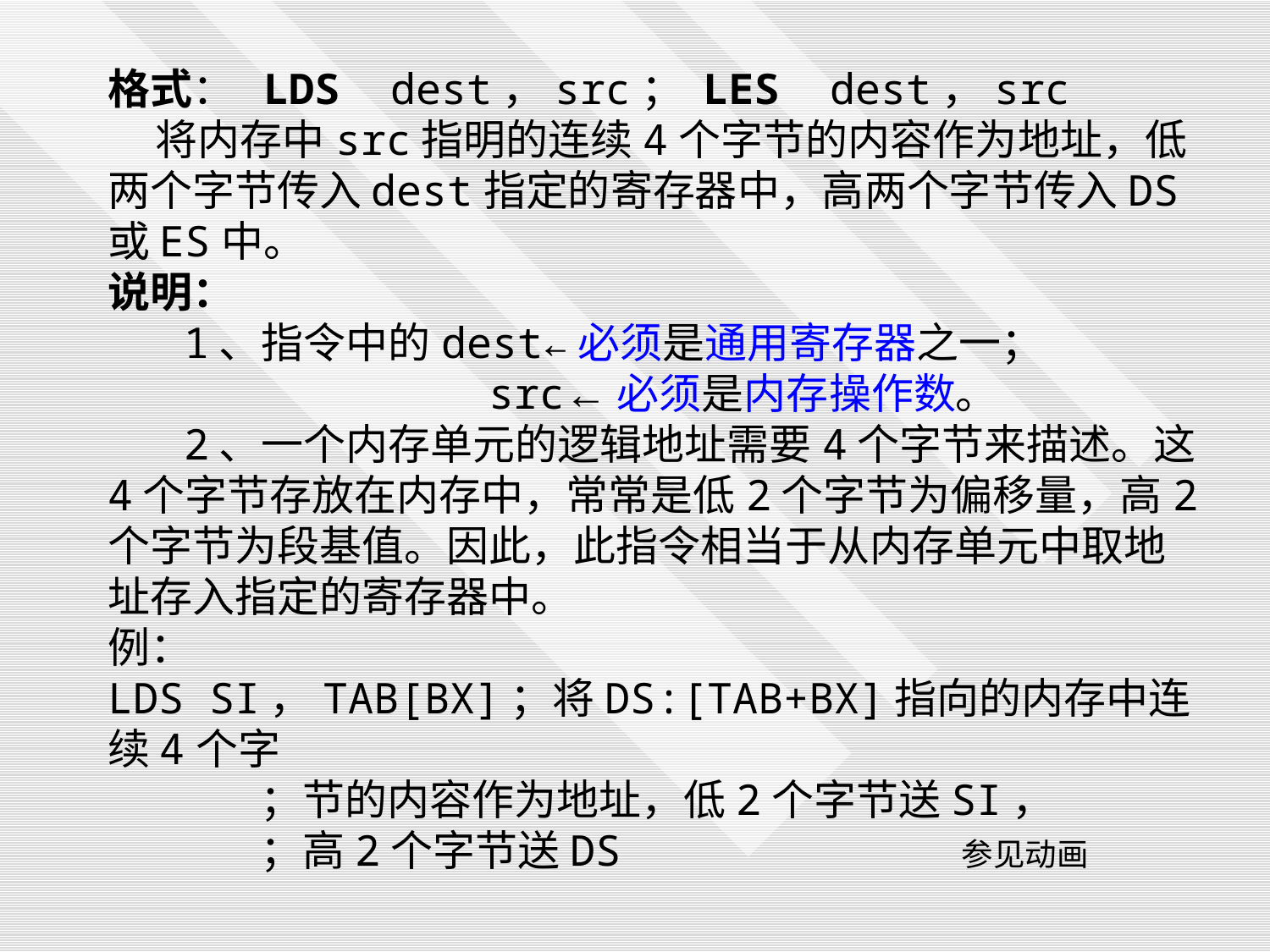

格式：  LDS  dest，src； LES  dest，src
    将内存中src指明的连续4个字节的内容作为地址，低两个字节传入dest指定的寄存器中，高两个字节传入DS或ES中。
说明：
   1、指令中的dest←必须是通用寄存器之一；
               src←必须是内存操作数。
   2、一个内存单元的逻辑地址需要4个字节来描述。这4个字节存放在内存中，常常是低2个字节为偏移量，高2个字节为段基值。因此，此指令相当于从内存单元中取地址存入指定的寄存器中。
例：
LDS SI，TAB[BX]；将DS:[TAB+BX]指向的内存中连续4个字
               ；节的内容作为地址，低2个字节送SI，
               ；高2个字节送DS             参见动画